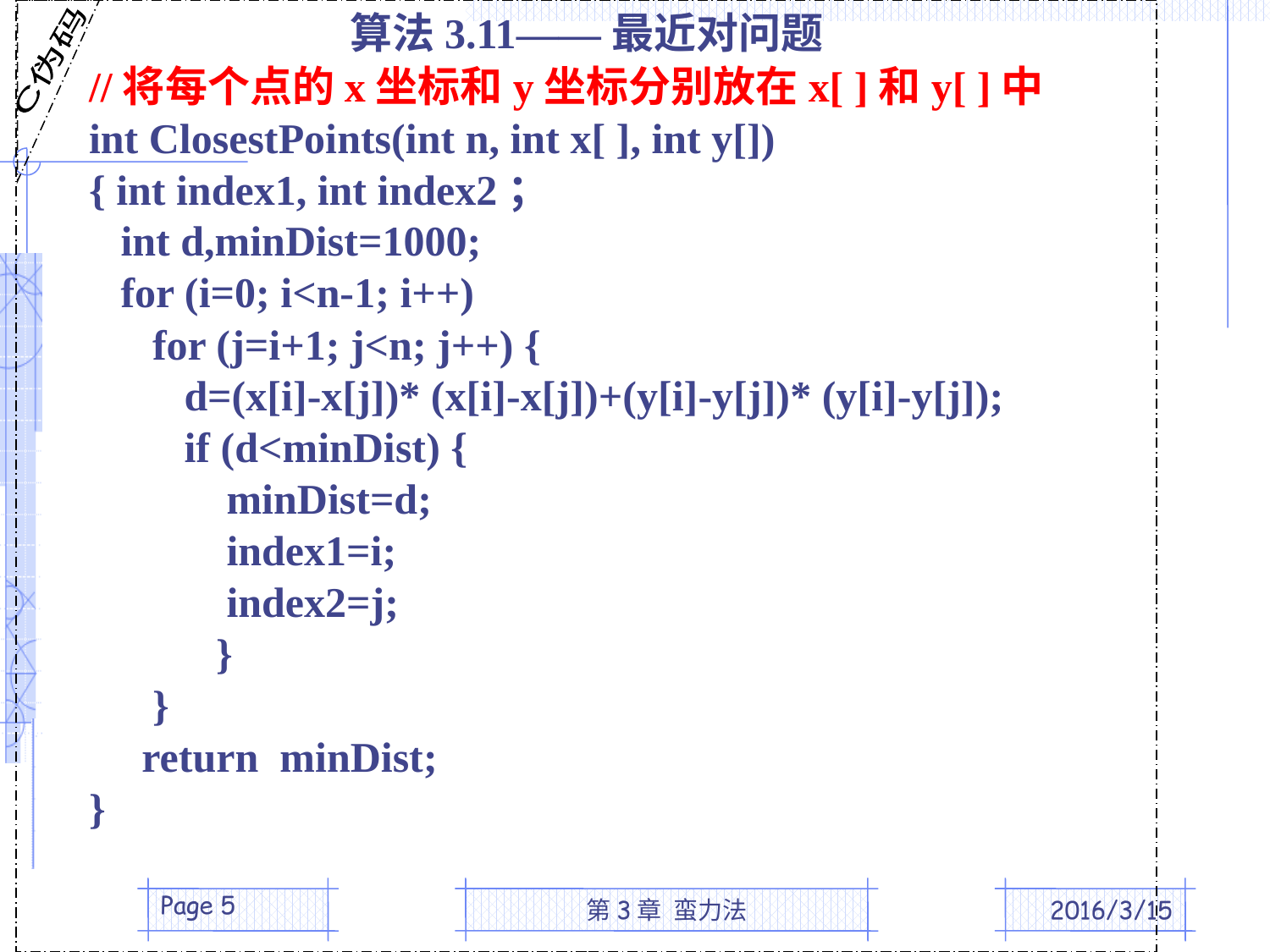

C伪码
算法3.11——最近对问题
//将每个点的x坐标和y坐标分别放在x[ ]和y[ ]中
int ClosestPoints(int n, int x[ ], int y[])
{ int index1, int index2；
   int d,minDist=1000;
   for (i=0; i<n-1; i++)
      for (j=i+1; j<n; j++) {
         d=(x[i]-x[j])* (x[i]-x[j])+(y[i]-y[j])* (y[i]-y[j]);
         if (d<minDist) {
             minDist=d;
             index1=i;
             index2=j;
            }
      }
     return  minDist;
}
Page 5
第3章  蛮力法
2016/3/15